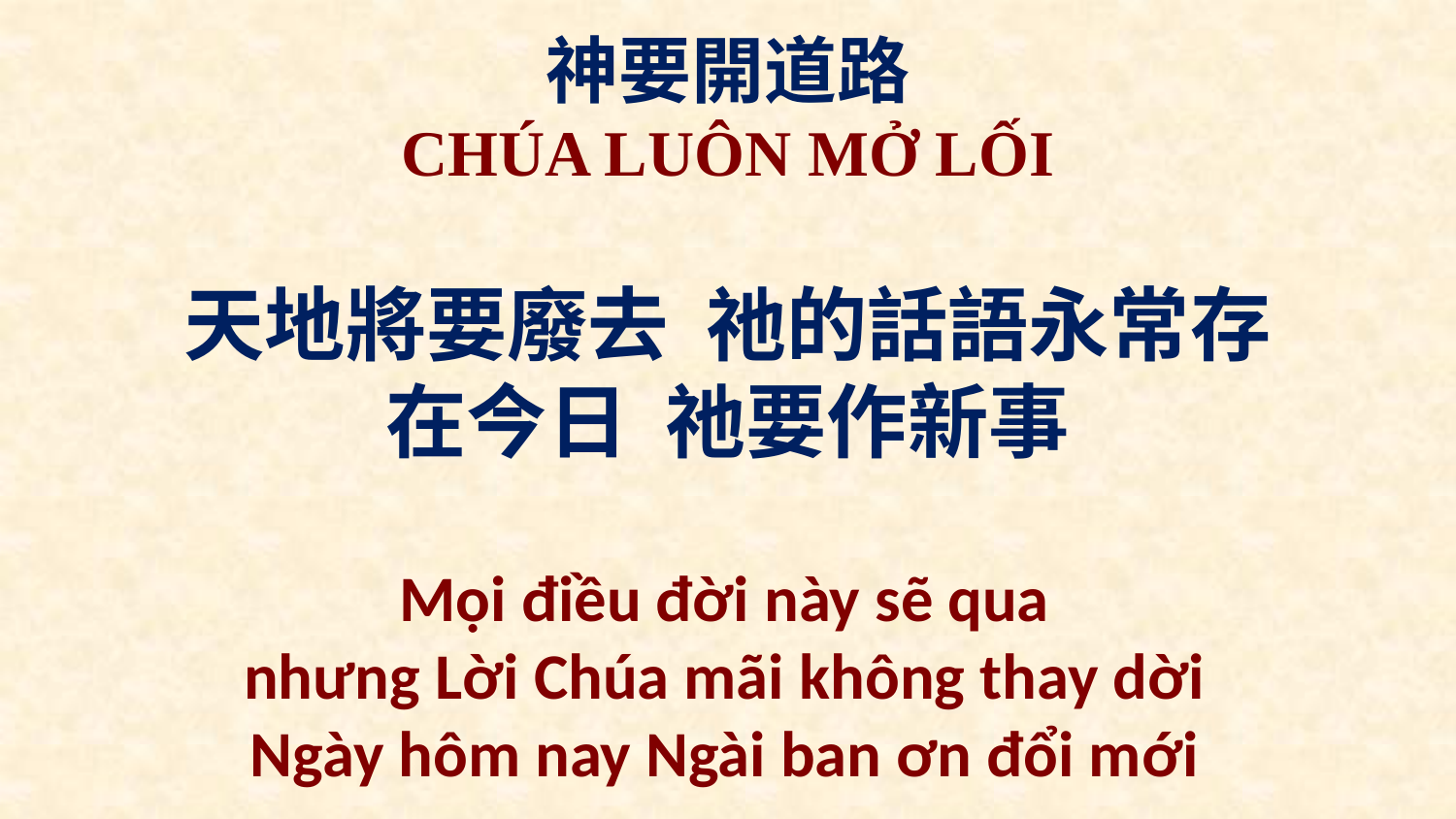

神要開道路
CHÚA LUÔN MỞ LỐI
天地將要廢去  祂的話語永常存
在今日  祂要作新事
Mọi điều đời này sẽ qua
nhưng Lời Chúa mãi không thay dời
Ngày hôm nay Ngài ban ơn đổi mới